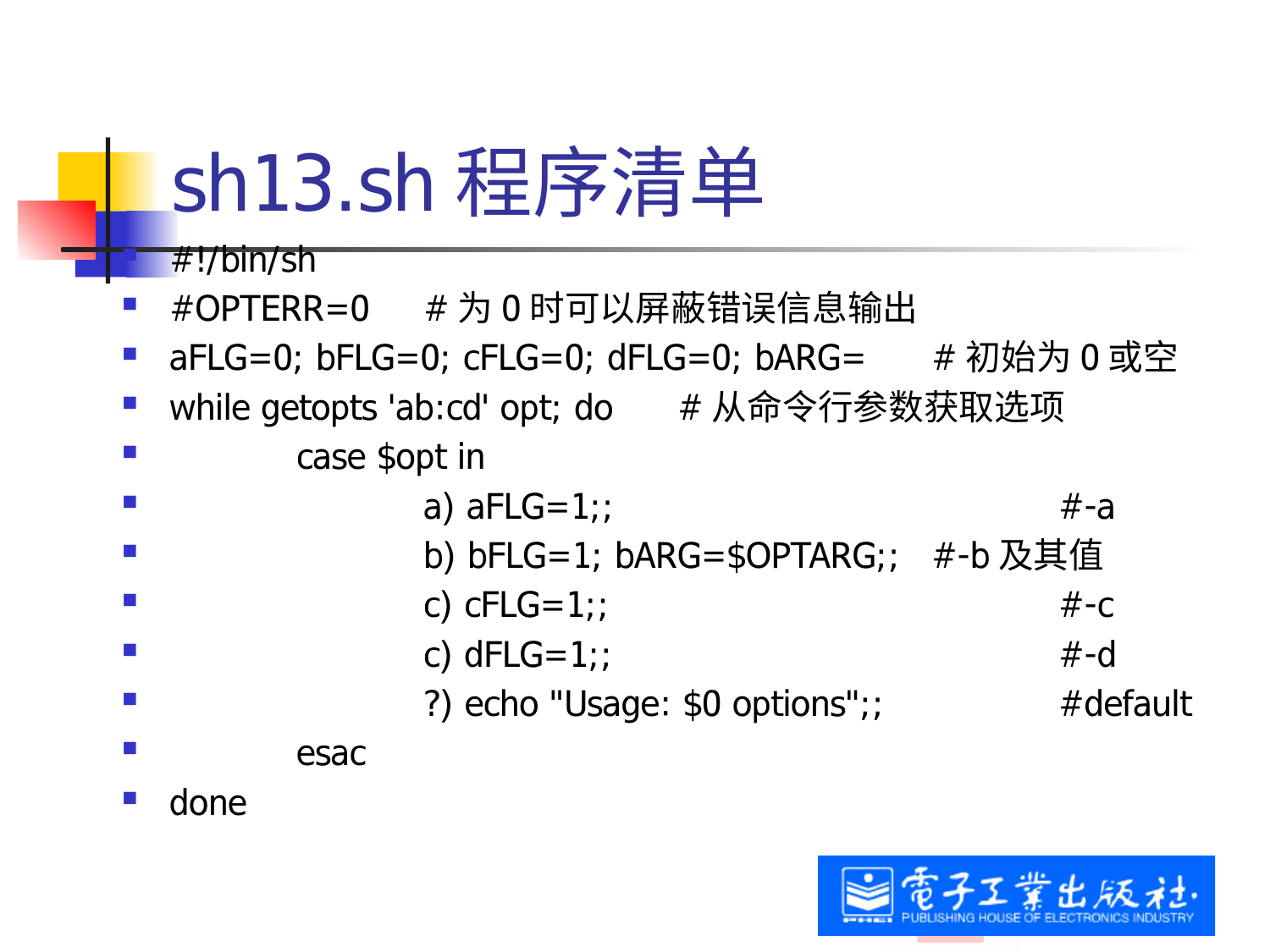

# sh13.sh程序清单
#!/bin/sh
#OPTERR=0	#为0时可以屏蔽错误信息输出
aFLG=0; bFLG=0; cFLG=0; dFLG=0; bARG= 	#初始为0或空
while getopts 'ab:cd' opt; do 	#从命令行参数获取选项
	case $opt in
		a) aFLG=1;;				#-a
		b) bFLG=1; bARG=$OPTARG;; 	#-b及其值
		c) cFLG=1;;				#-c
		c) dFLG=1;;				#-d
		?) echo "Usage: $0 options";;		#default
	esac
done